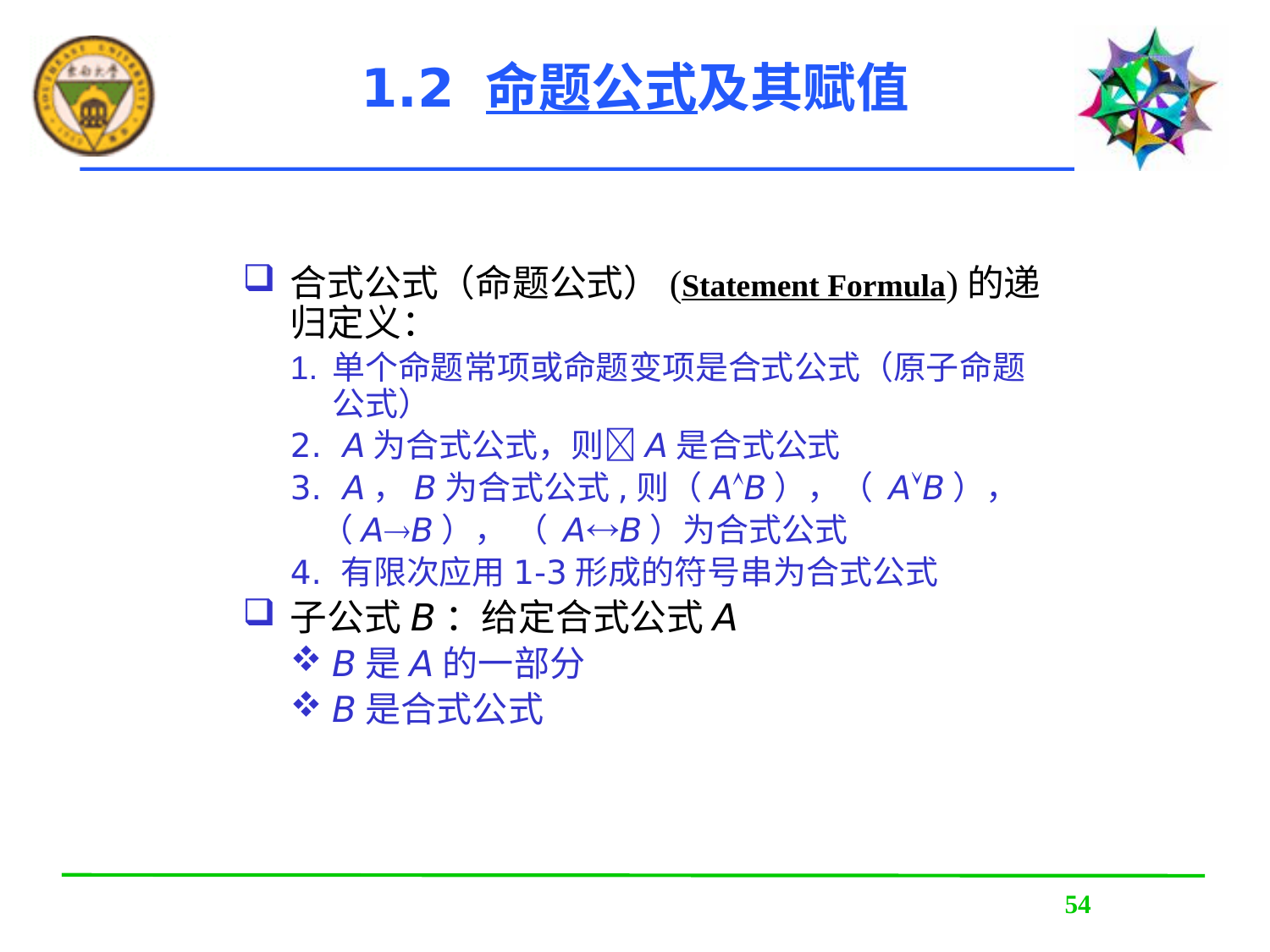

# 1.2 命题公式及其赋值
合式公式（命题公式）(Statement Formula)的递归定义：
单个命题常项或命题变项是合式公式（原子命题公式）
 A为合式公式，则¬A是合式公式
 A，B为合式公式,则（A∧B），（ A∨B），
   （A→B）， （ A↔B）为合式公式
4. 有限次应用1-3形成的符号串为合式公式
子公式B：给定合式公式A
B是A的一部分
B是合式公式